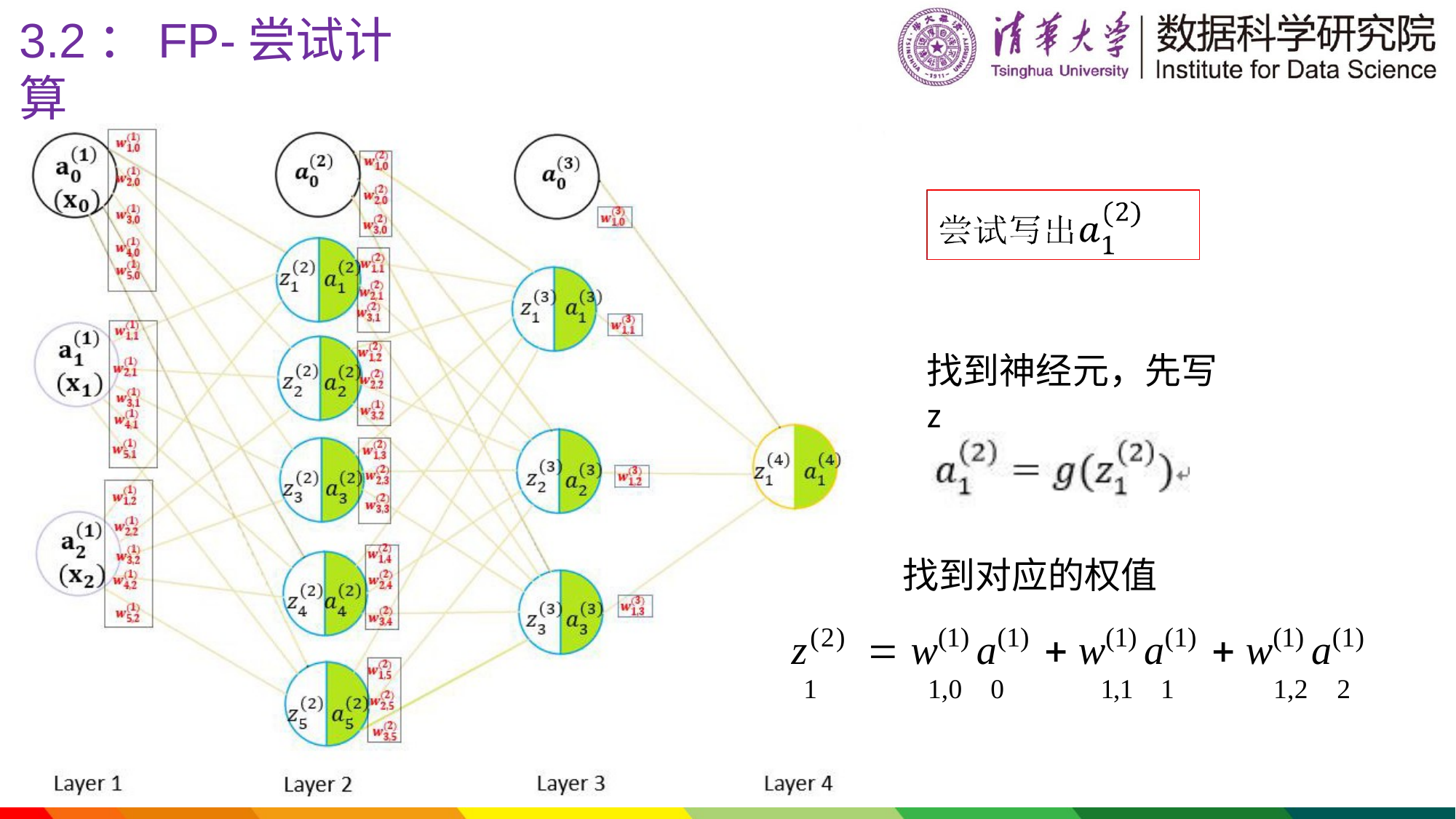

# 3.2：FP-尝试计算

找到神经元，先写z

找到对应的权值
z(2)	= w(1) a(1) + w(1) a(1) + w(1) a(1)
1	1,0	0	1,1	1	1,2	2